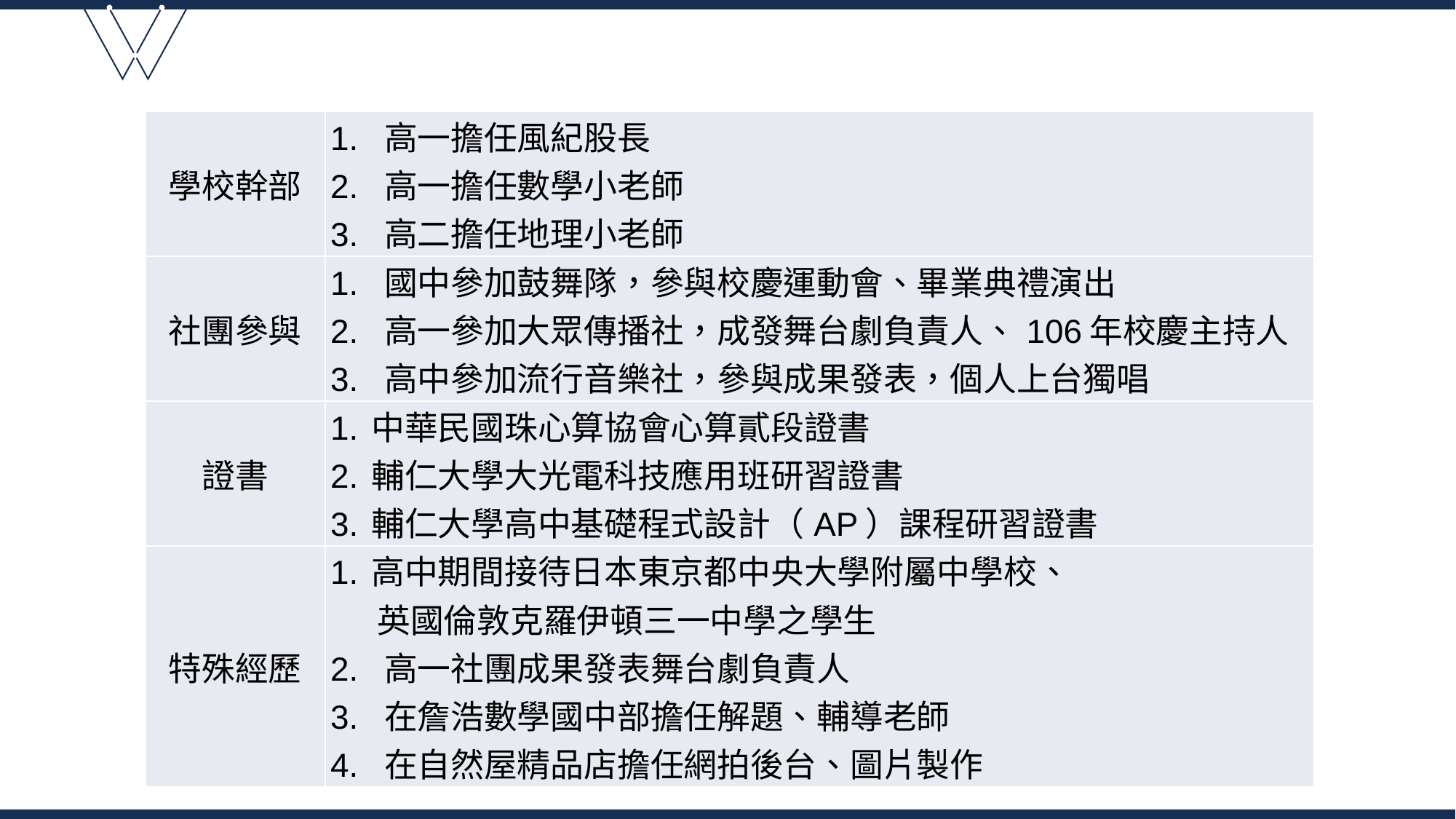

| 學校幹部 | 1. 高一擔任風紀股長 2. 高一擔任數學小老師 3. 高二擔任地理小老師 |
| --- | --- |
| 社團參與 | 1. 國中參加鼓舞隊，參與校慶運動會、畢業典禮演出 2. 高一參加大眾傳播社，成發舞台劇負責人、106年校慶主持人 3. 高中參加流行音樂社，參與成果發表，個人上台獨唱 |
| 證書 | 中華民國珠心算協會心算貳段證書 輔仁大學大光電科技應用班研習證書 輔仁大學高中基礎程式設計（AP）課程研習證書 |
| 特殊經歷 | 高中期間接待日本東京都中央大學附屬中學校、 英國倫敦克羅伊頓三一中學之學生 2. 高一社團成果發表舞台劇負責人 3. 在詹浩數學國中部擔任解題、輔導老師 4. 在自然屋精品店擔任網拍後台、圖片製作 |